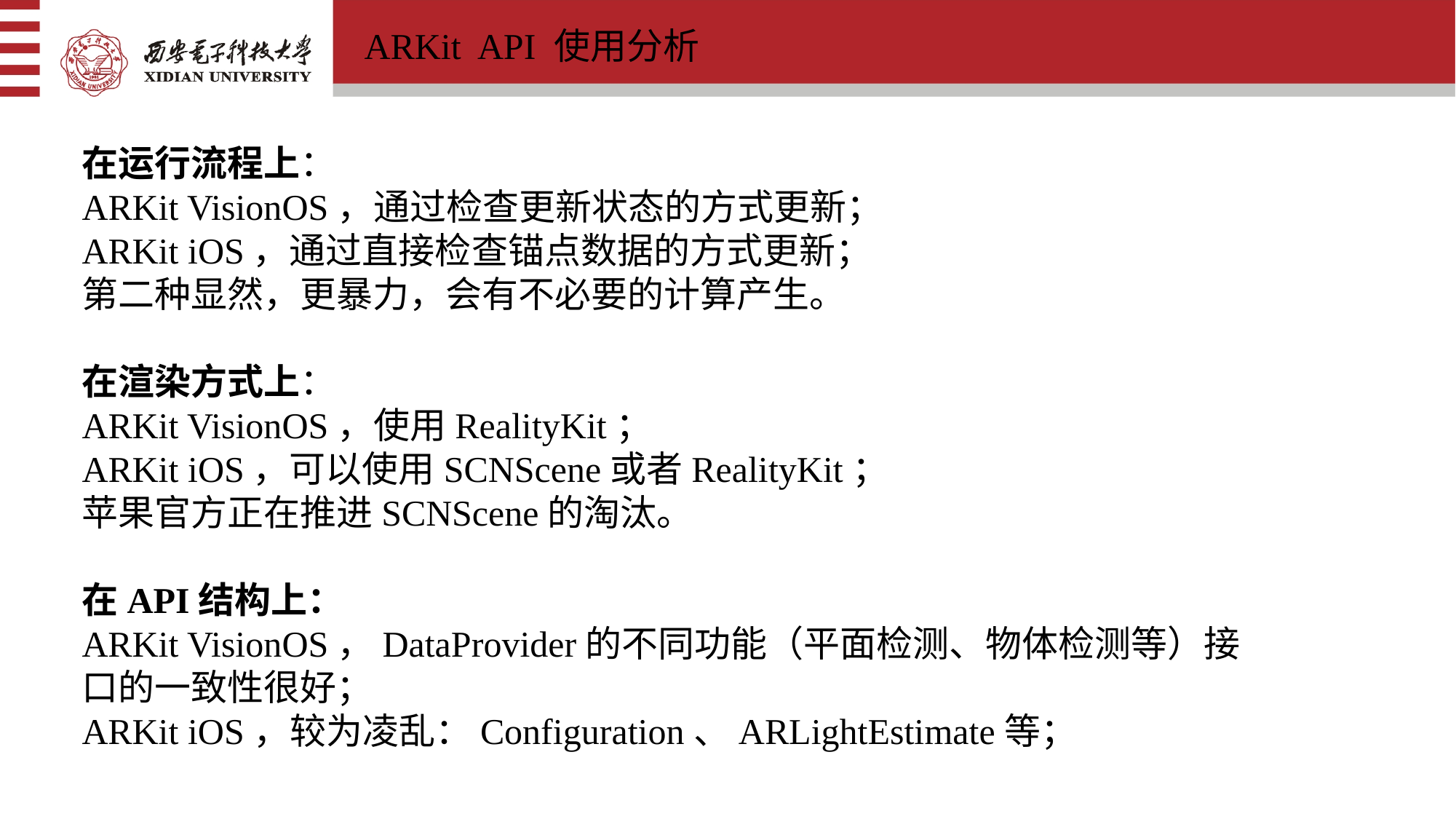

ARKit  API 使用分析
在运行流程上：
ARKit VisionOS，通过检查更新状态的方式更新；
ARKit iOS，通过直接检查锚点数据的方式更新；
第二种显然，更暴力，会有不必要的计算产生。
在渲染方式上：
ARKit VisionOS，使用RealityKit；
ARKit iOS，可以使用SCNScene或者RealityKit；
苹果官方正在推进SCNScene的淘汰。
在API结构上：
ARKit VisionOS，DataProvider的不同功能（平面检测、物体检测等）接口的一致性很好；
ARKit iOS，较为凌乱：Configuration、ARLightEstimate等；